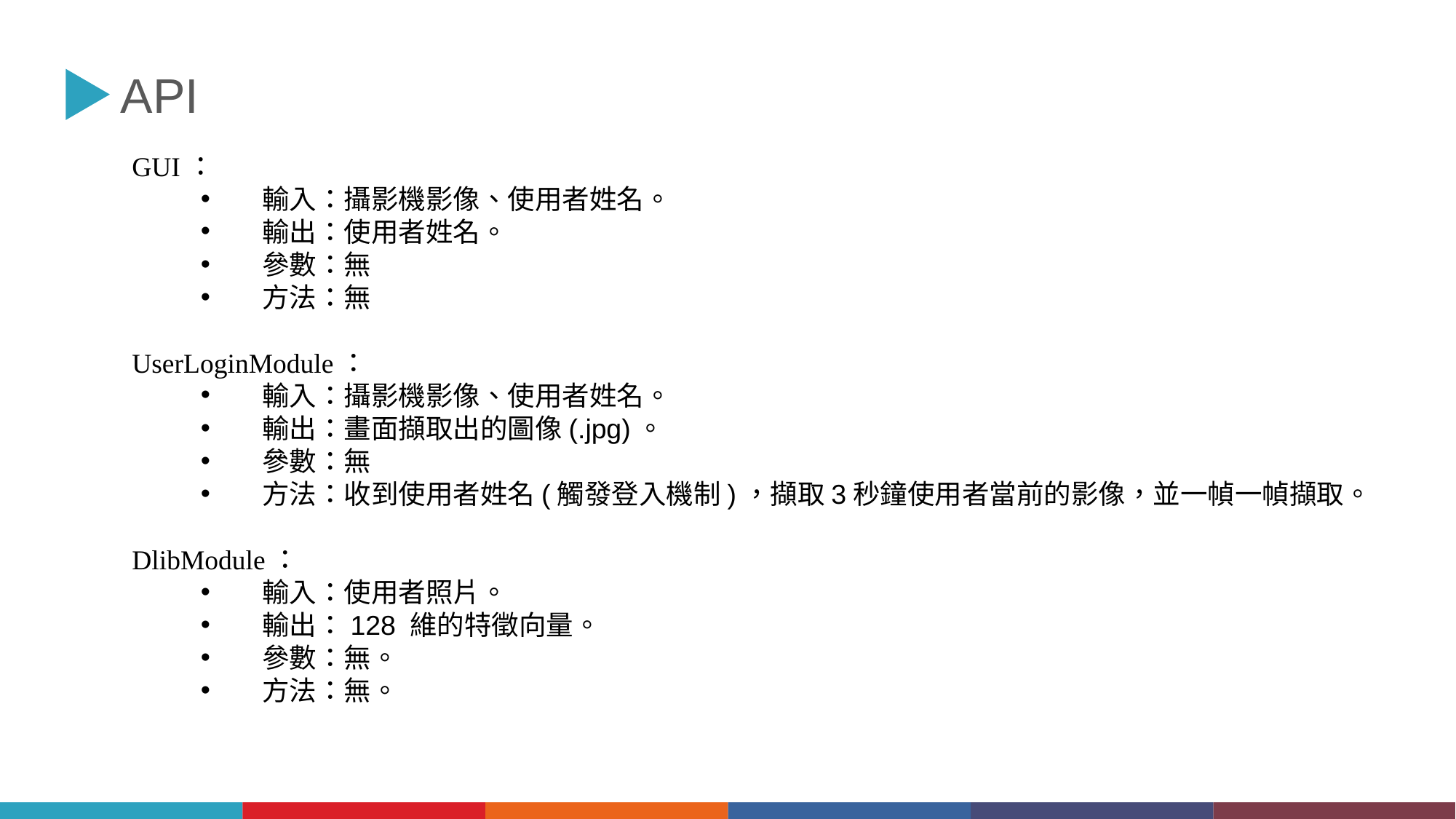

API

GUI：
輸入：攝影機影像、使用者姓名。
輸出：使用者姓名。
參數：無
方法：無

UserLoginModule：
輸入：攝影機影像、使用者姓名。
輸出：畫面擷取出的圖像(.jpg)。
參數：無
方法：收到使用者姓名(觸發登入機制)，擷取3秒鐘使用者當前的影像，並一幀一幀擷取。

DlibModule：
輸入：使用者照片。
輸出：128 維的特徵向量。
參數：無。
方法：無。